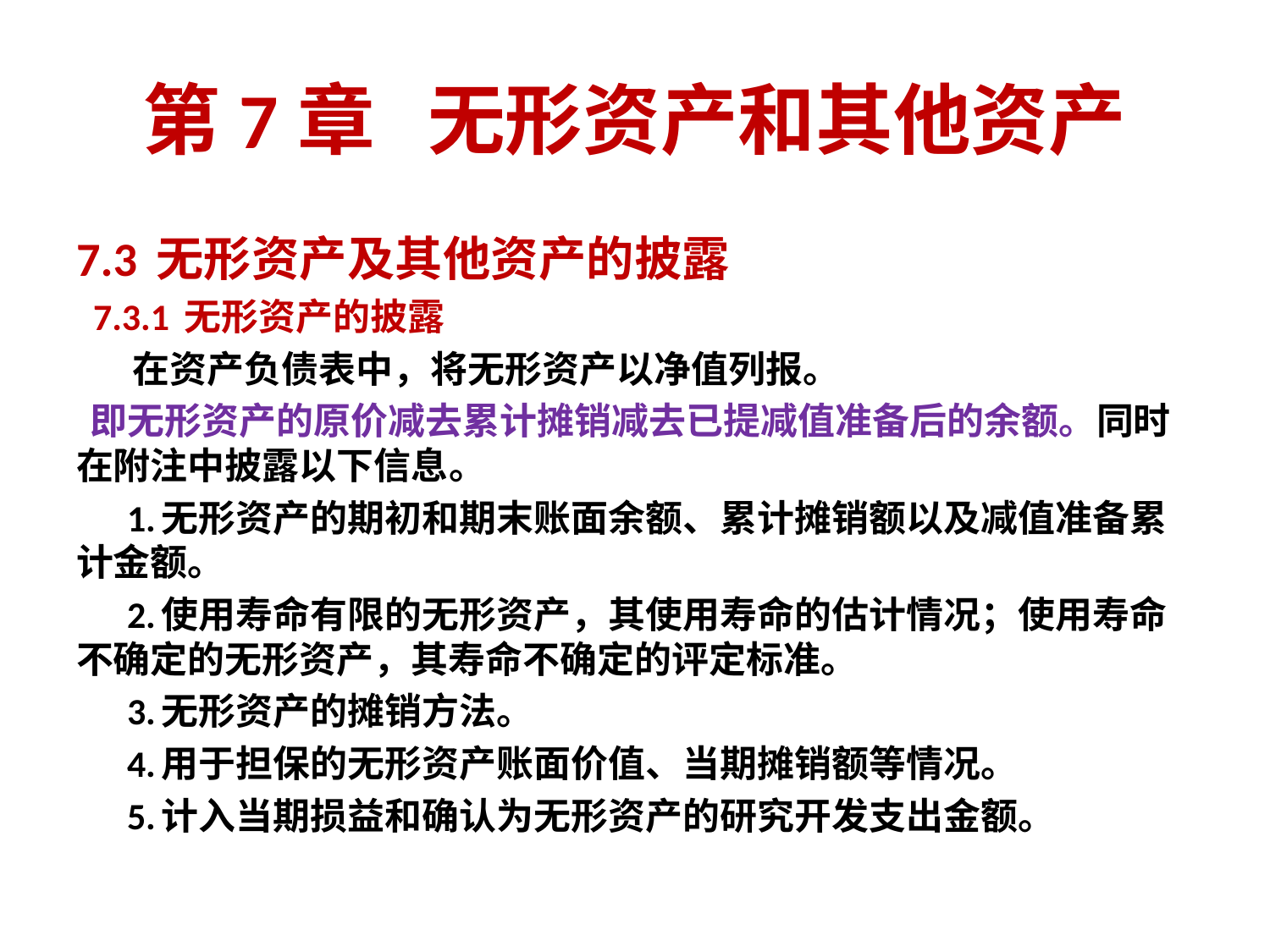

# 第7章   无形资产和其他资产
7.3 无形资产及其他资产的披露
  7.3.1 无形资产的披露
      在资产负债表中，将无形资产以净值列报。
 即无形资产的原价减去累计摊销减去已提减值准备后的余额。同时在附注中披露以下信息。
      1.无形资产的期初和期末账面余额、累计摊销额以及减值准备累计金额。
      2.使用寿命有限的无形资产，其使用寿命的估计情况；使用寿命不确定的无形资产，其寿命不确定的评定标准。
      3.无形资产的摊销方法。
      4.用于担保的无形资产账面价值、当期摊销额等情况。
      5.计入当期损益和确认为无形资产的研究开发支出金额。